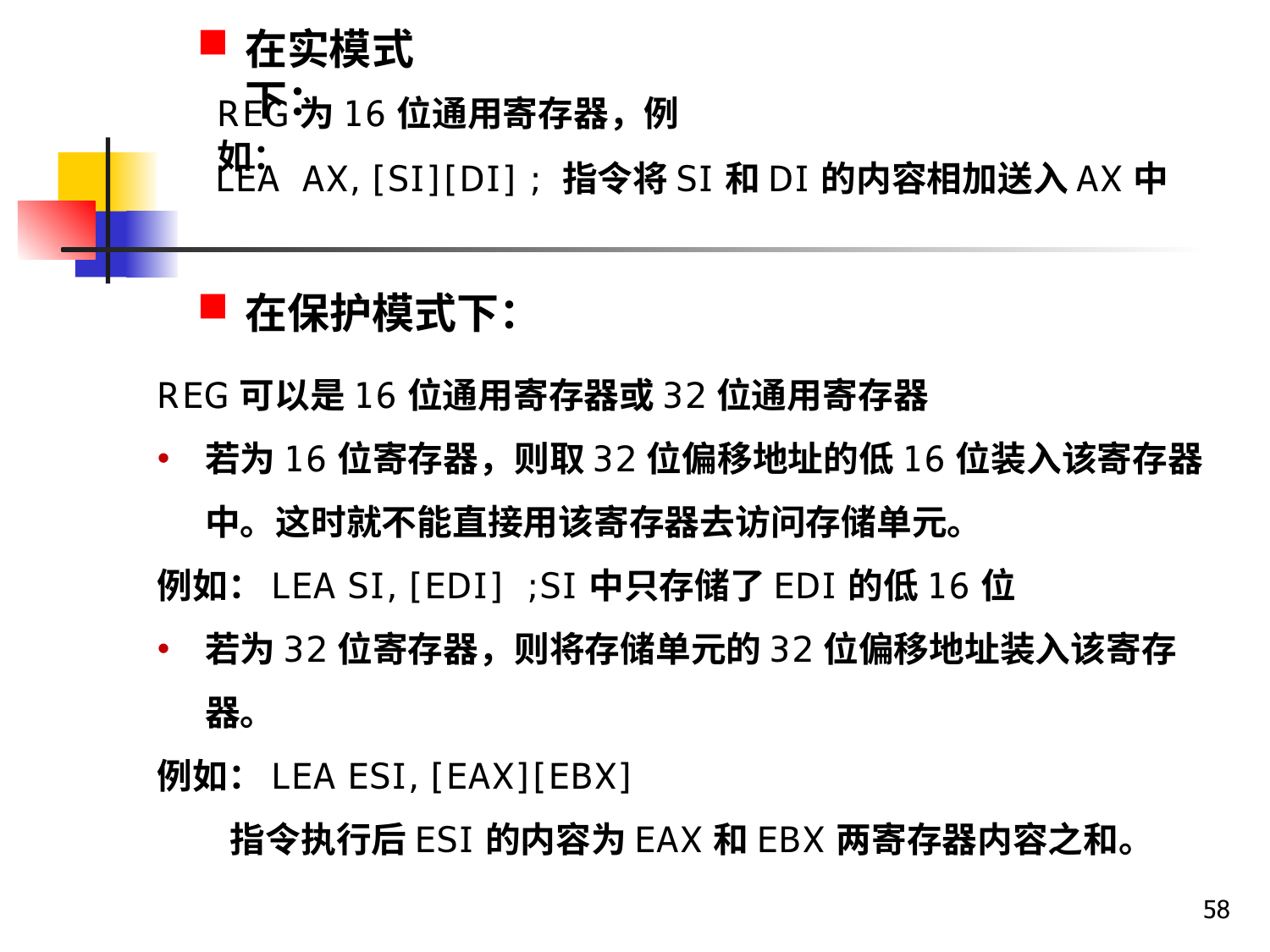

在实模式下：
REG为16位通用寄存器，例如：
LEA  AX, [SI][DI] ; 指令将SI和DI的内容相加送入AX中
在保护模式下：
REG可以是16位通用寄存器或32位通用寄存器
若为16位寄存器，则取32位偏移地址的低16位装入该寄存器中。这时就不能直接用该寄存器去访问存储单元。
例如：LEA SI, [EDI]  ;SI中只存储了EDI的低16位
若为32位寄存器，则将存储单元的32位偏移地址装入该寄存器。
例如：LEA ESI, [EAX][EBX]
        指令执行后ESI的内容为EAX和EBX两寄存器内容之和。
58